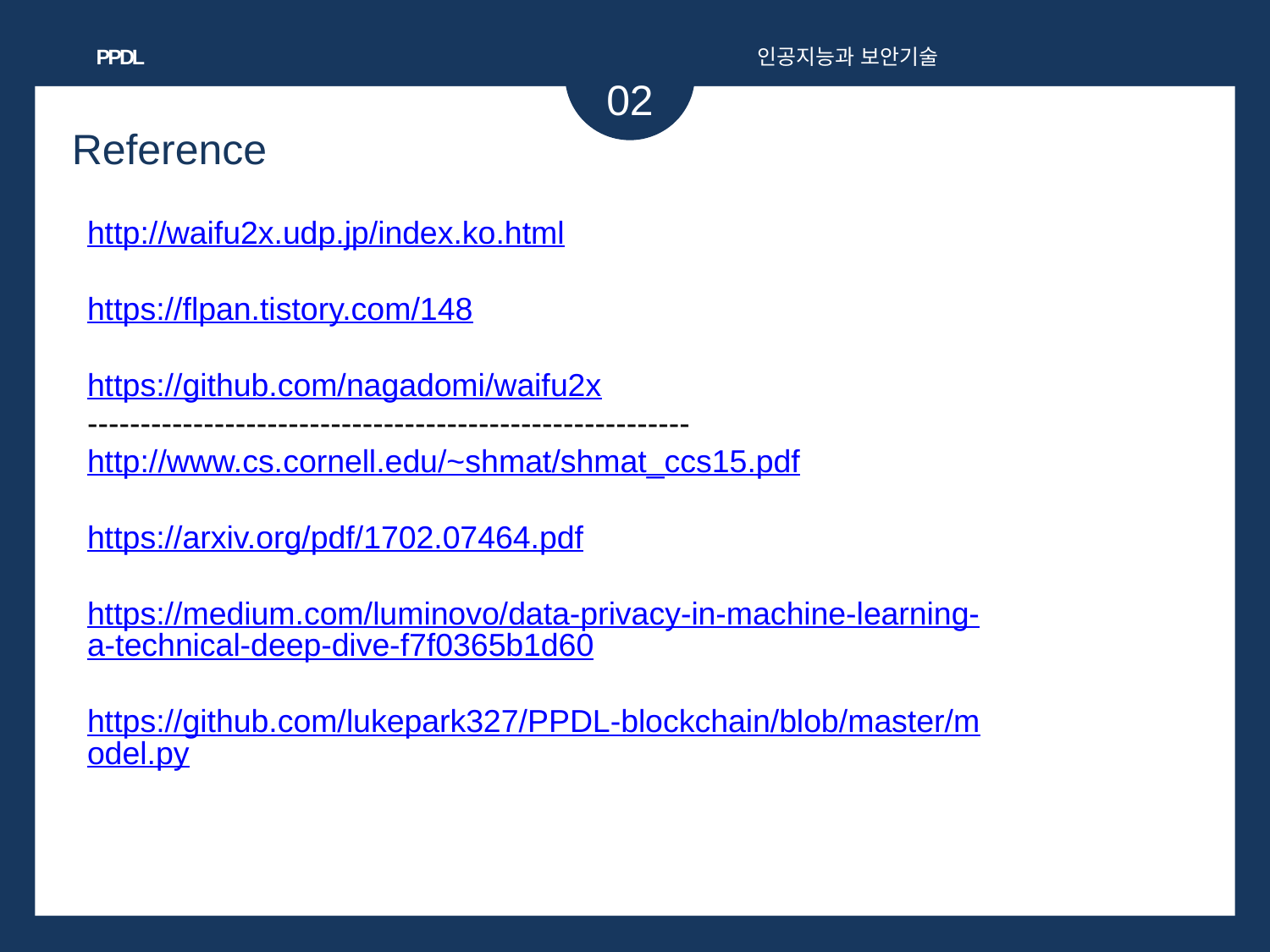

PPDL
인공지능과 보안기술
02

Reference
http://waifu2x.udp.jp/index.ko.html

https://flpan.tistory.com/148

https://github.com/nagadomi/waifu2x
---------------------------------------------------------
http://www.cs.cornell.edu/~shmat/shmat_ccs15.pdf

https://arxiv.org/pdf/1702.07464.pdf

https://medium.com/luminovo/data-privacy-in-machine-learning-a-technical-deep-dive-f7f0365b1d60

https://github.com/lukepark327/PPDL-blockchain/blob/master/model.py